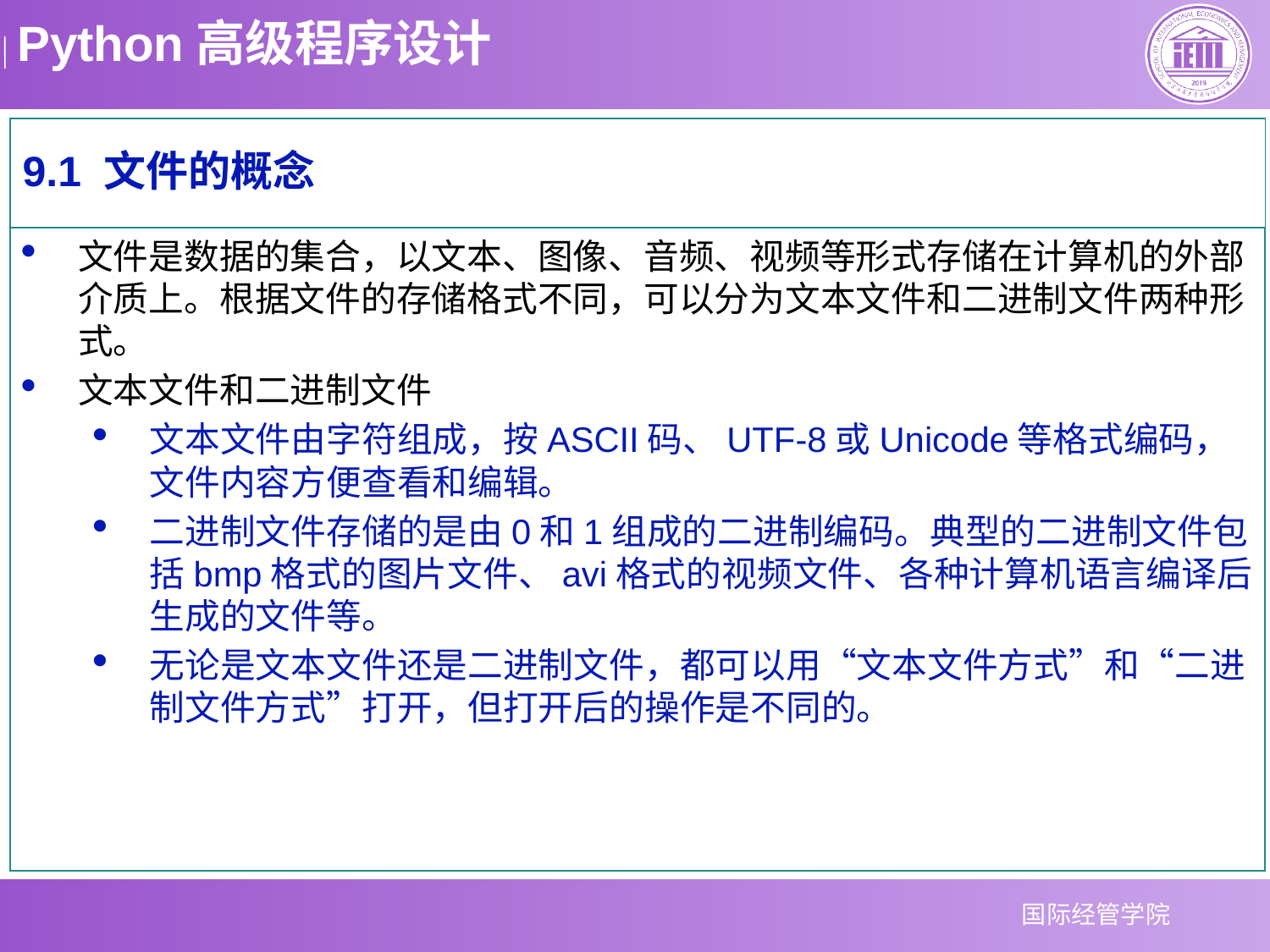

9.1 文件的概念
文件是数据的集合，以文本、图像、音频、视频等形式存储在计算机的外部介质上。根据文件的存储格式不同，可以分为文本文件和二进制文件两种形式。
文本文件和二进制文件
文本文件由字符组成，按ASCII码、UTF-8或Unicode等格式编码，文件内容方便查看和编辑。
二进制文件存储的是由0和1组成的二进制编码。典型的二进制文件包括bmp格式的图片文件、avi格式的视频文件、各种计算机语言编译后生成的文件等。
无论是文本文件还是二进制文件，都可以用“文本文件方式”和“二进制文件方式”打开，但打开后的操作是不同的。